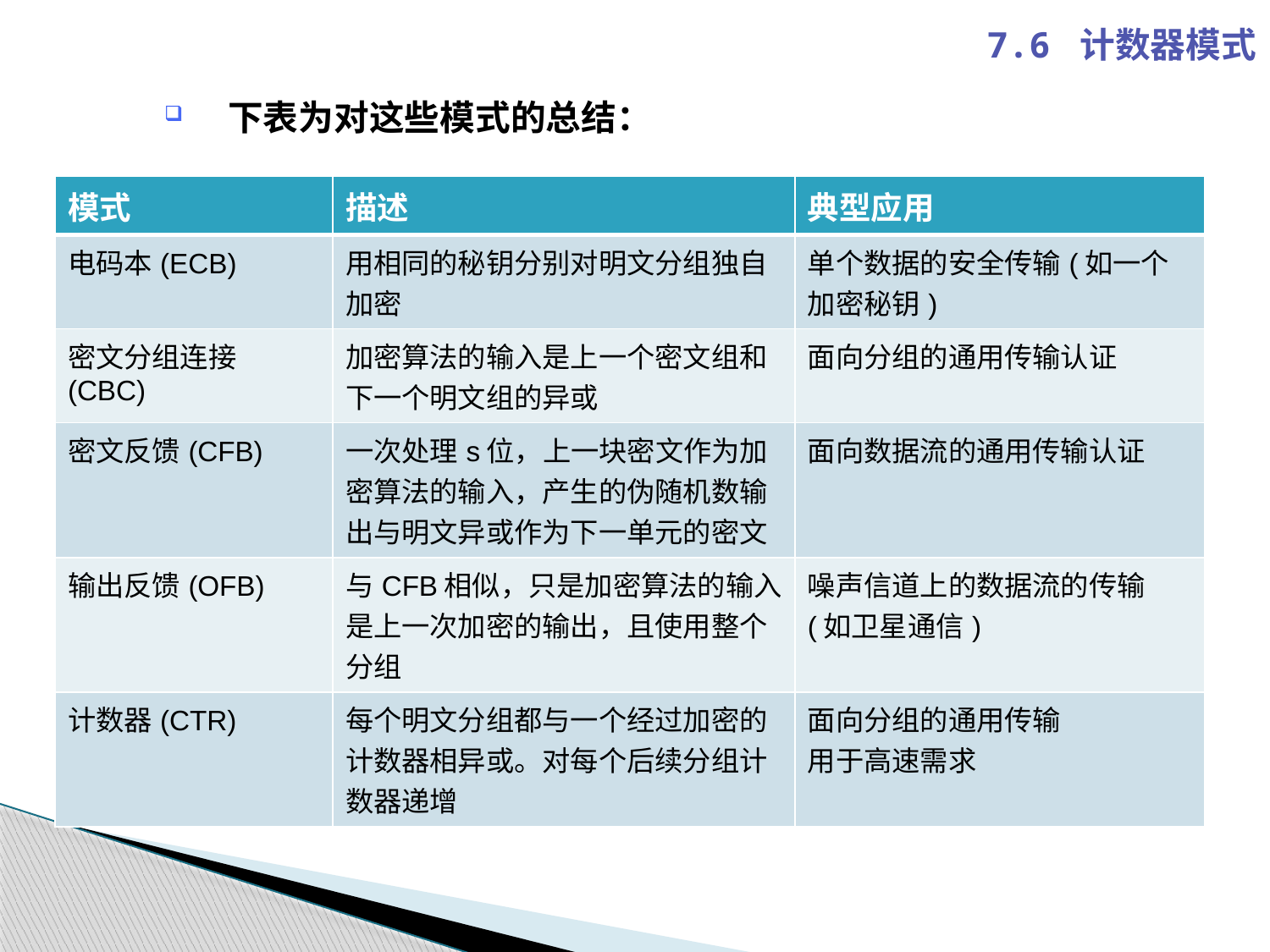

7.6 计数器模式
下表为对这些模式的总结：
| 模式 | 描述 | 典型应用 |
| --- | --- | --- |
| 电码本(ECB) | 用相同的秘钥分别对明文分组独自加密 | 单个数据的安全传输(如一个加密秘钥) |
| 密文分组连接(CBC) | 加密算法的输入是上一个密文组和下一个明文组的异或 | 面向分组的通用传输认证 |
| 密文反馈(CFB) | 一次处理s位，上一块密文作为加密算法的输入，产生的伪随机数输出与明文异或作为下一单元的密文 | 面向数据流的通用传输认证 |
| 输出反馈(OFB) | 与CFB相似，只是加密算法的输入是上一次加密的输出，且使用整个分组 | 噪声信道上的数据流的传输(如卫星通信) |
| 计数器(CTR) | 每个明文分组都与一个经过加密的计数器相异或。对每个后续分组计数器递增 | 面向分组的通用传输 用于高速需求 |